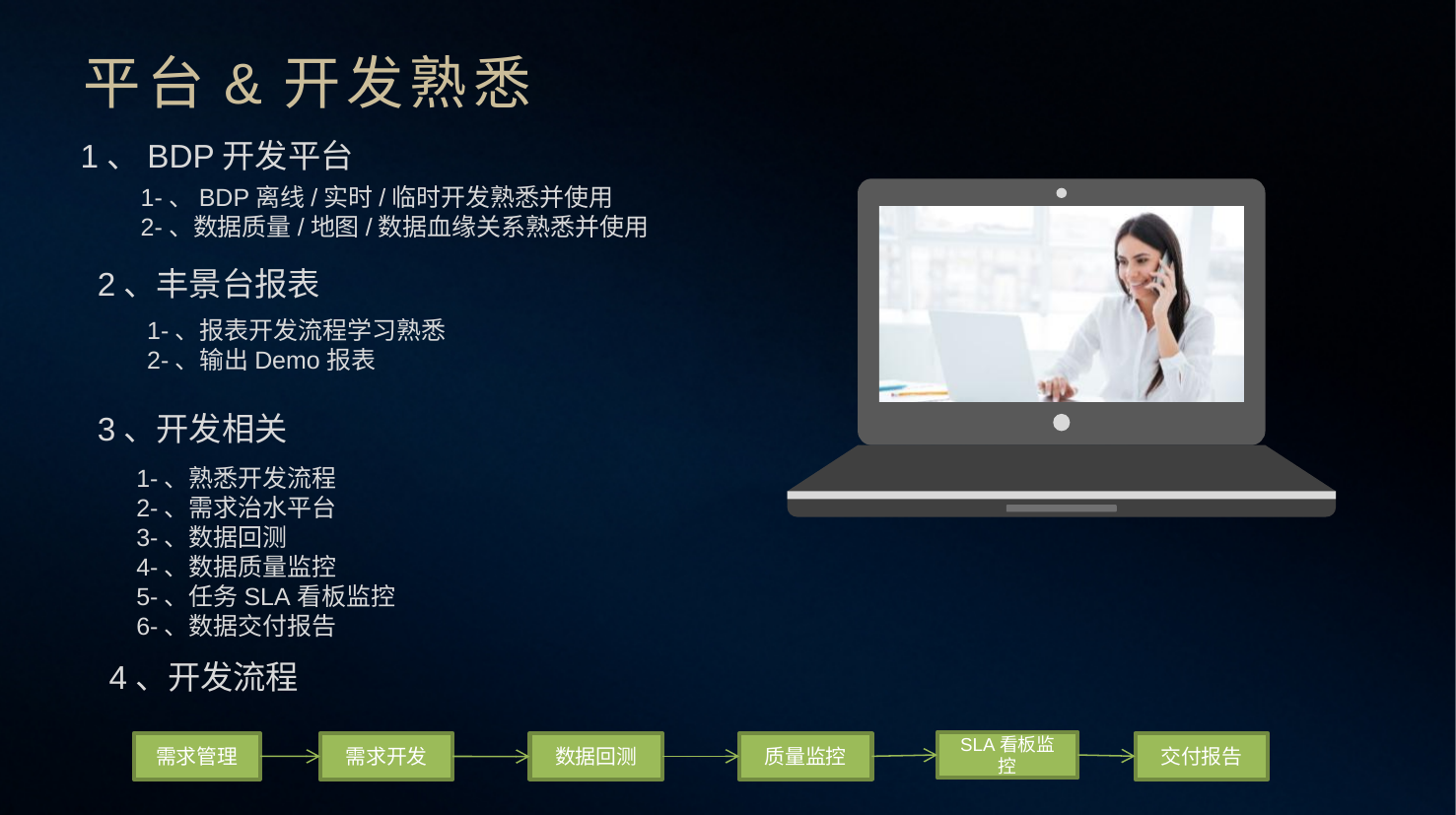

平台&开发熟悉
1、BDP开发平台
1-、BDP离线/实时/临时开发熟悉并使用
2-、数据质量/地图/数据血缘关系熟悉并使用

2、丰景台报表
1-、报表开发流程学习熟悉
2-、输出Demo报表
3、开发相关
1-、熟悉开发流程
2-、需求治水平台
3-、数据回测
4-、数据质量监控
5-、任务SLA看板监控
6-、数据交付报告

4、开发流程
SLA看板监控
交付报告
数据回测
质量监控
需求管理
需求开发